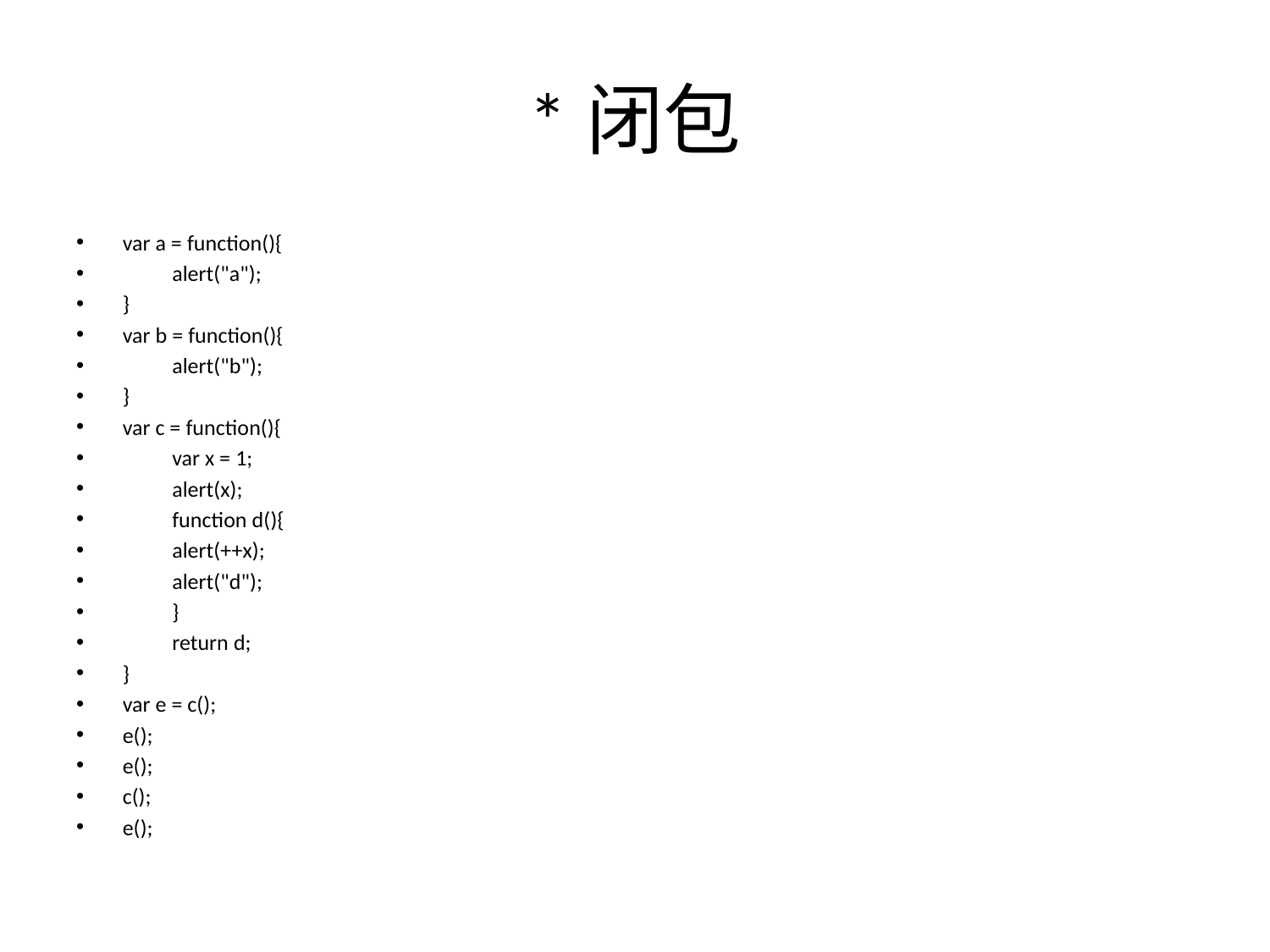

# *闭包
var a = function(){
	alert("a");
}
var b = function(){
	alert("b");
}
var c = function(){
	var x = 1;
	alert(x);
	function d(){
		alert(++x);
		alert("d");
	}
	return d;
}
var e = c();
e();
e();
c();
e();